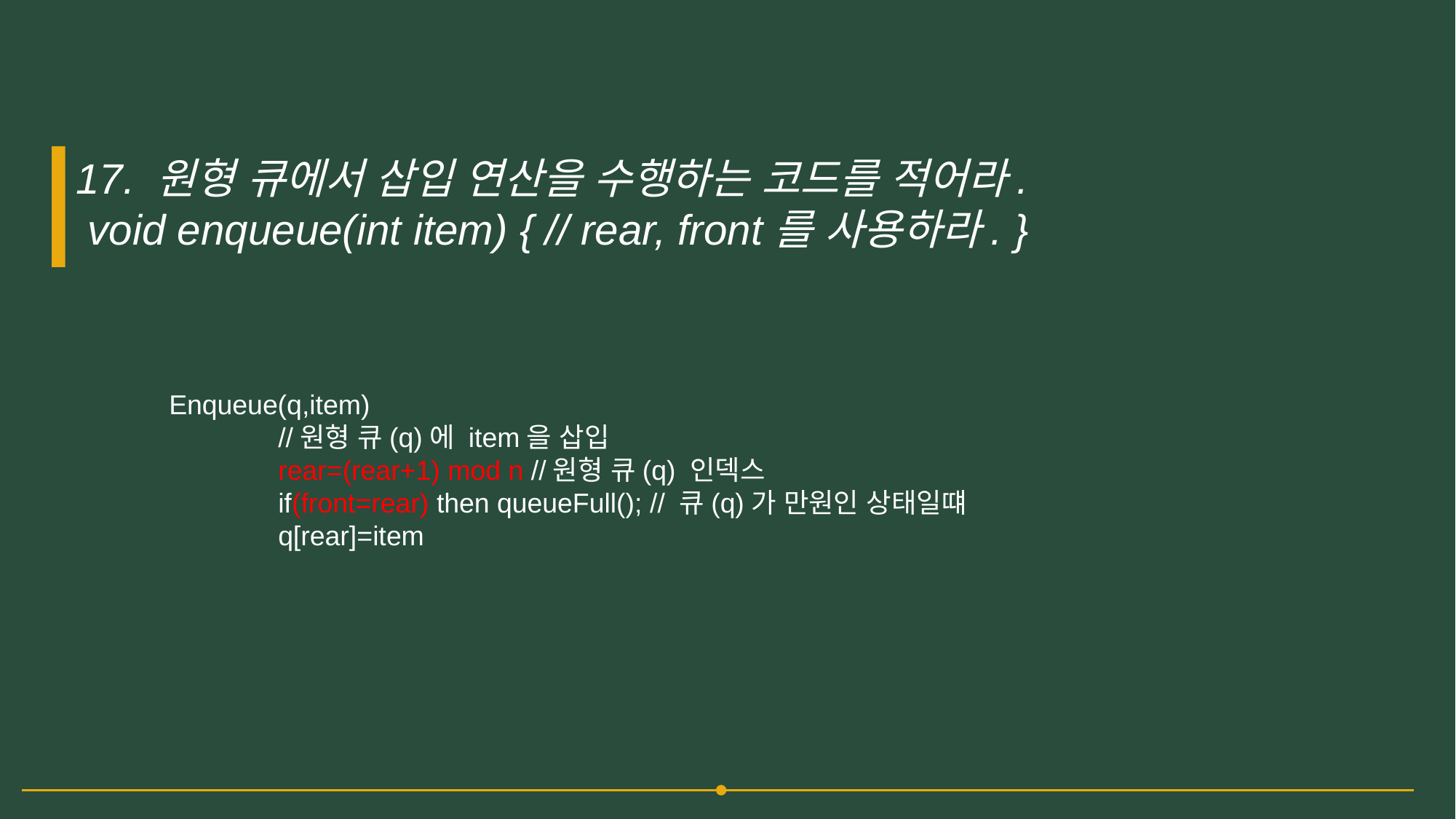

17. 원형 큐에서 삽입 연산을 수행하는 코드를 적어라.
 void enqueue(int item) { // rear, front를 사용하라. }

Enqueue(q,item)
	//원형 큐(q)에 item을 삽입
	rear=(rear+1) mod n //원형 큐(q) 인덱스
	if(front=rear) then queueFull(); // 큐(q)가 만원인 상태일떄
	q[rear]=item